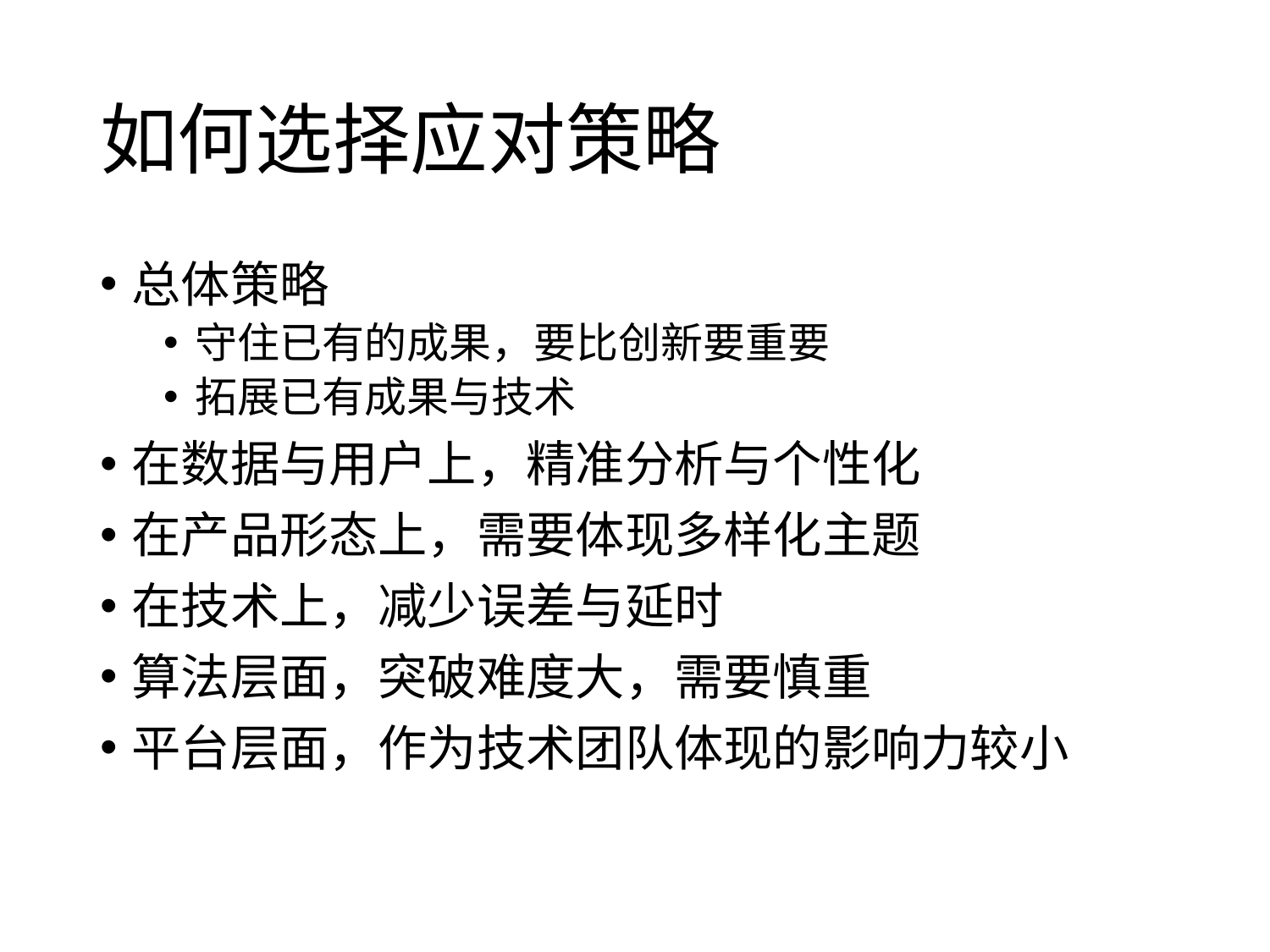

# 如何选择应对策略
总体策略
守住已有的成果，要比创新要重要
拓展已有成果与技术
在数据与用户上，精准分析与个性化
在产品形态上，需要体现多样化主题
在技术上，减少误差与延时
算法层面，突破难度大，需要慎重
平台层面，作为技术团队体现的影响力较小